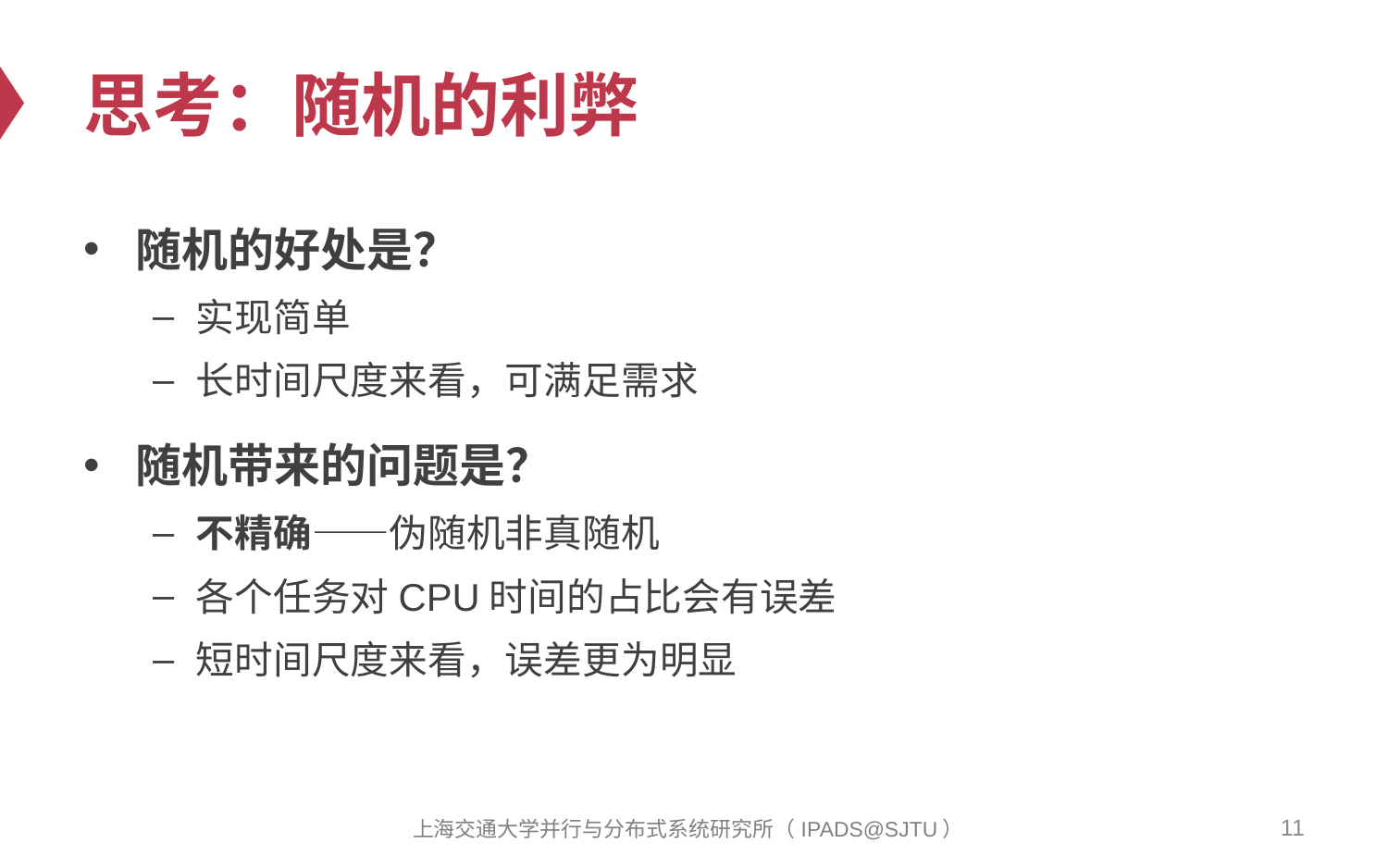

# 思考：随机的利弊
随机的好处是？
实现简单
长时间尺度来看，可满足需求
随机带来的问题是？
不精确——伪随机非真随机
各个任务对CPU时间的占比会有误差
短时间尺度来看，误差更为明显
11
上海交通大学并行与分布式系统研究所（IPADS@SJTU）